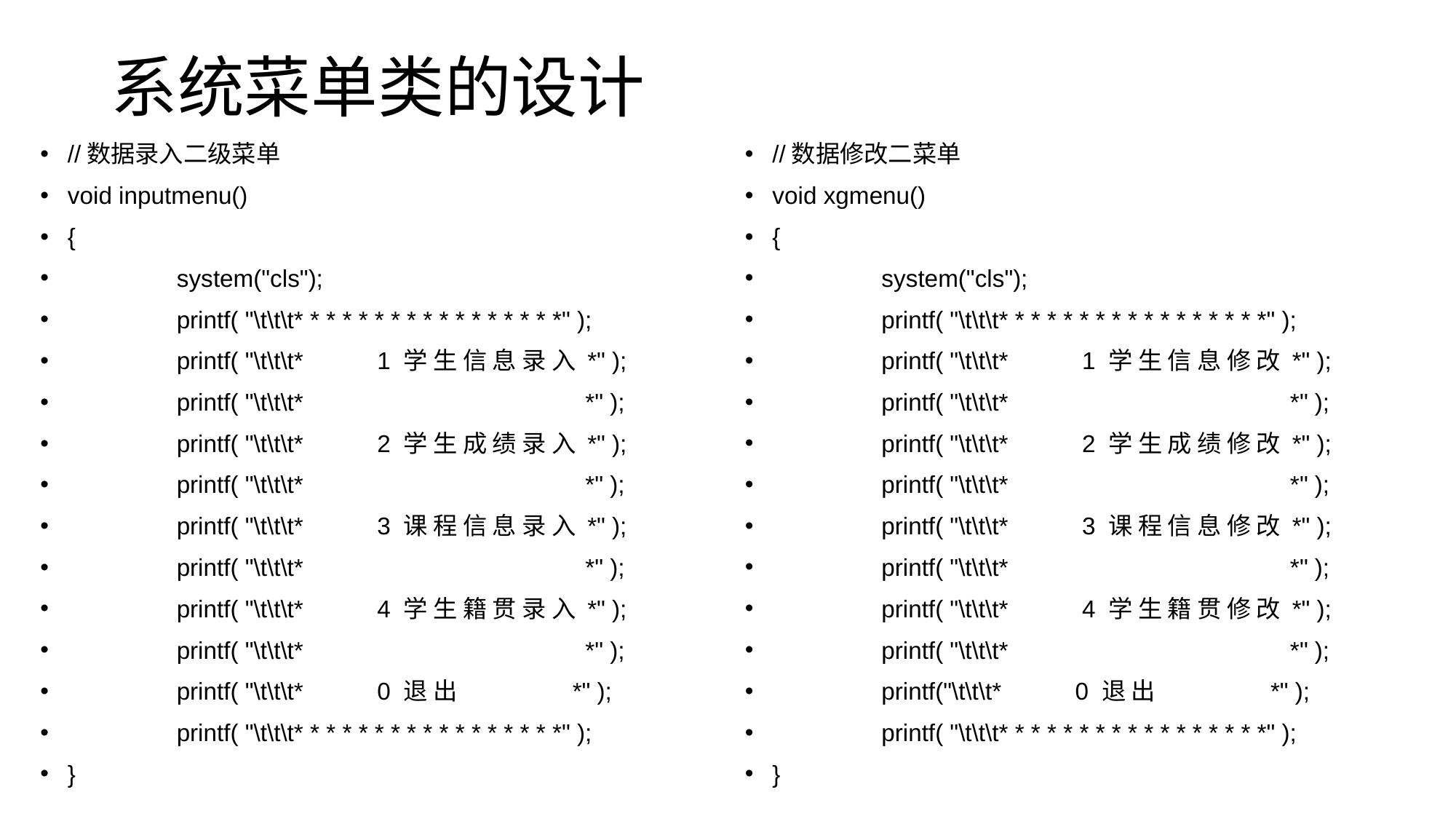

# 系统菜单类的设计
//数据录入二级菜单
void inputmenu()
{
	system("cls");
	printf( "\t\t\t* * * * * * * * * * * * * * * * *" );
	printf( "\t\t\t*           1 学 生 信 息 录 入 *" );
	printf( "\t\t\t*                                          *" );
	printf( "\t\t\t*           2 学 生 成 绩 录 入 *" );
	printf( "\t\t\t*                                          *" );
	printf( "\t\t\t*           3 课 程 信 息 录 入 *" );
	printf( "\t\t\t*                                          *" );
	printf( "\t\t\t*           4 学 生 籍 贯 录 入 *" );
	printf( "\t\t\t*                                          *" );
	printf( "\t\t\t*           0 退 出                    *" );
	printf( "\t\t\t* * * * * * * * * * * * * * * * *" );
}
//数据修改二菜单
void xgmenu()
{
	system("cls");
	printf( "\t\t\t* * * * * * * * * * * * * * * * *" );
	printf( "\t\t\t*           1 学 生 信 息 修 改 *" );
	printf( "\t\t\t*                                          *" );
	printf( "\t\t\t*           2 学 生 成 绩 修 改 *" );
	printf( "\t\t\t*                                          *" );
	printf( "\t\t\t*           3 课 程 信 息 修 改 *" );
	printf( "\t\t\t*                                          *" );
	printf( "\t\t\t*           4 学 生 籍 贯 修 改 *" );
	printf( "\t\t\t*                                          *" );
	printf("\t\t\t*           0 退 出                    *" );
	printf( "\t\t\t* * * * * * * * * * * * * * * * *" );
}